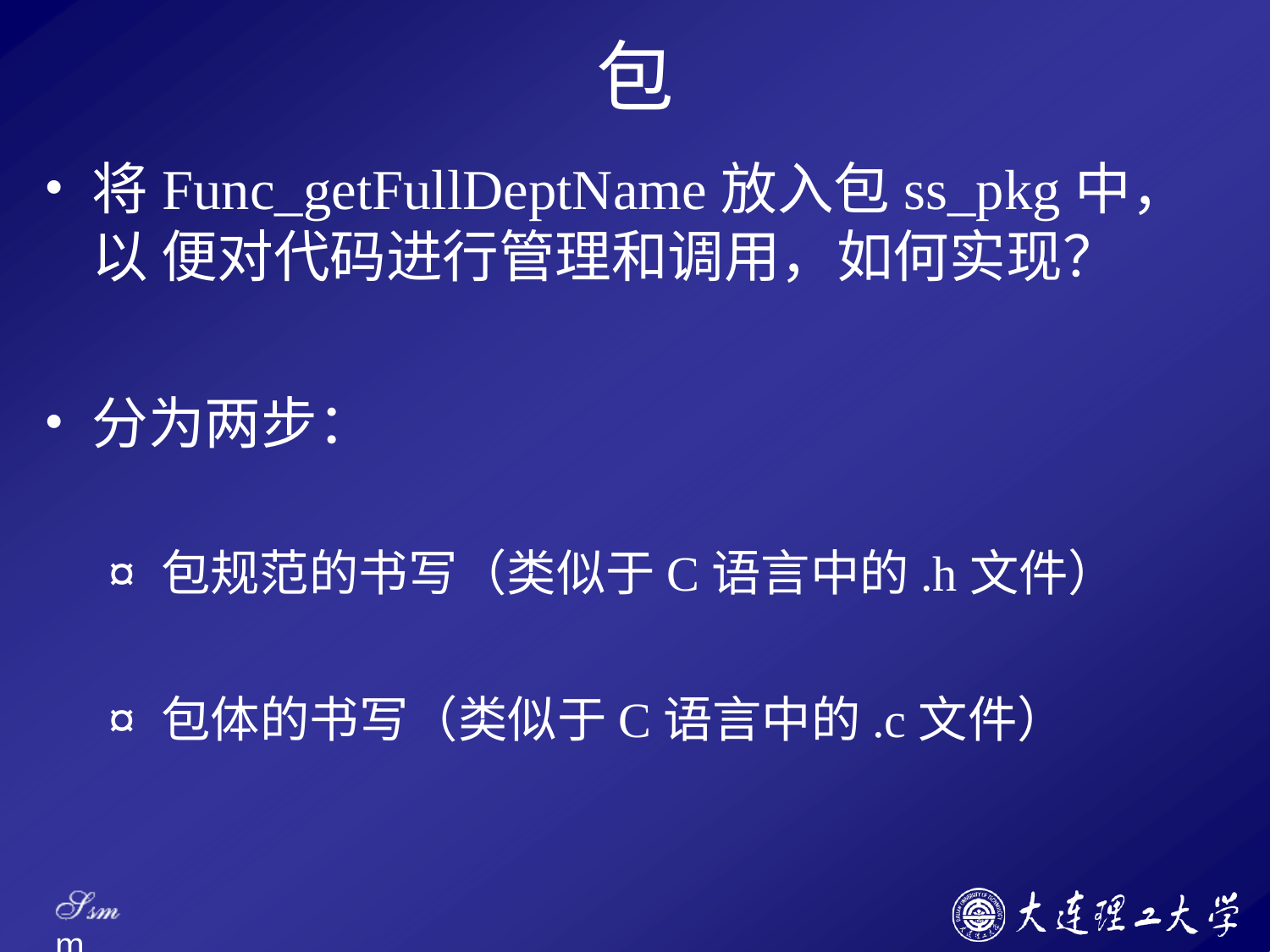

# 包
将Func_getFullDeptName放入包ss_pkg中，以 便对代码进行管理和调用，如何实现？

分为两步：

¤ 包规范的书写（类似于C语言中的.h文件）

¤ 包体的书写（类似于C语言中的.c文件）

Ssm